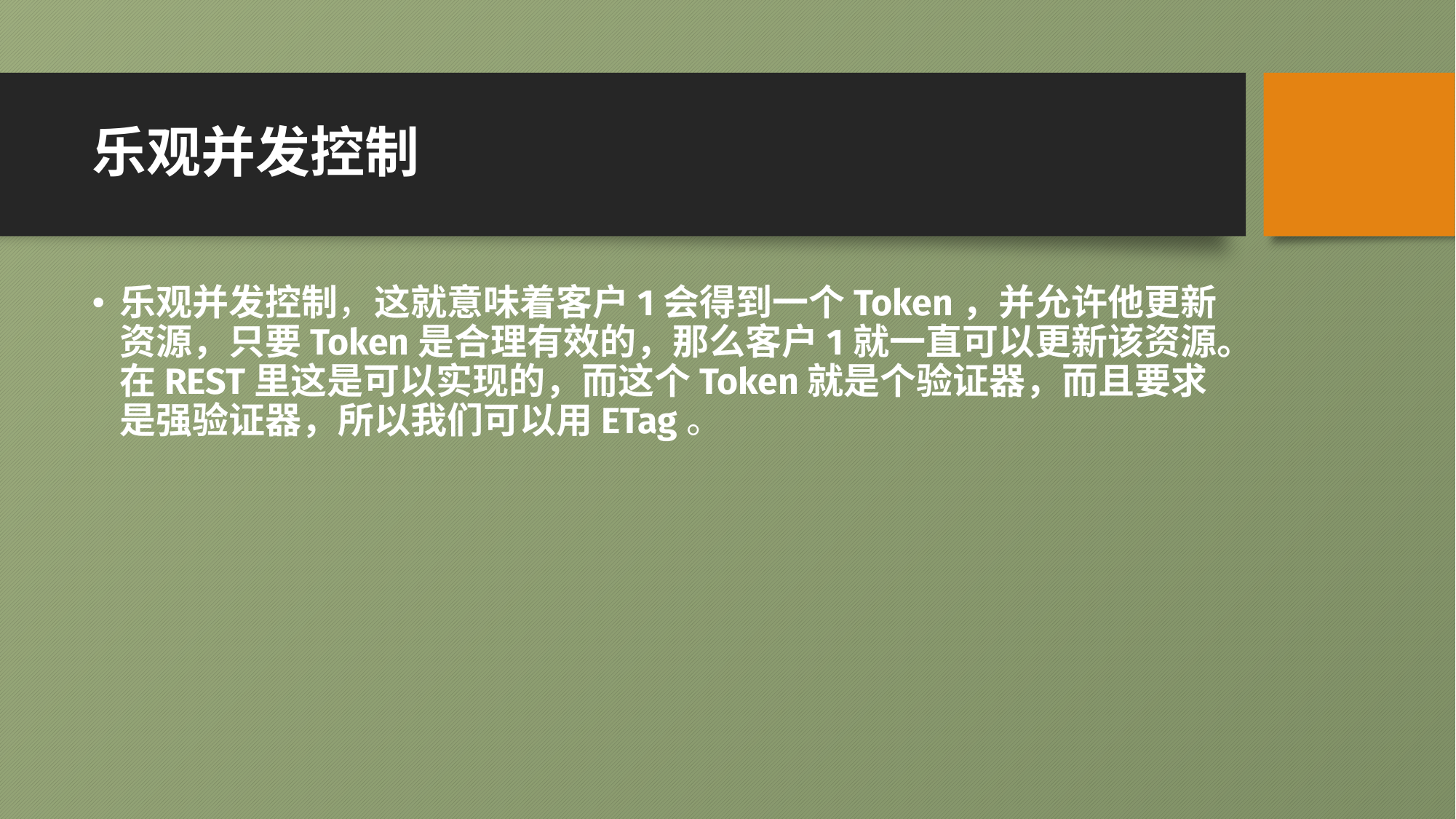

# 乐观并发控制
乐观并发控制，这就意味着客户1会得到一个Token，并允许他更新资源，只要Token是合理有效的，那么客户1就一直可以更新该资源。在REST里这是可以实现的，而这个Token就是个验证器，而且要求是强验证器，所以我们可以用ETag。